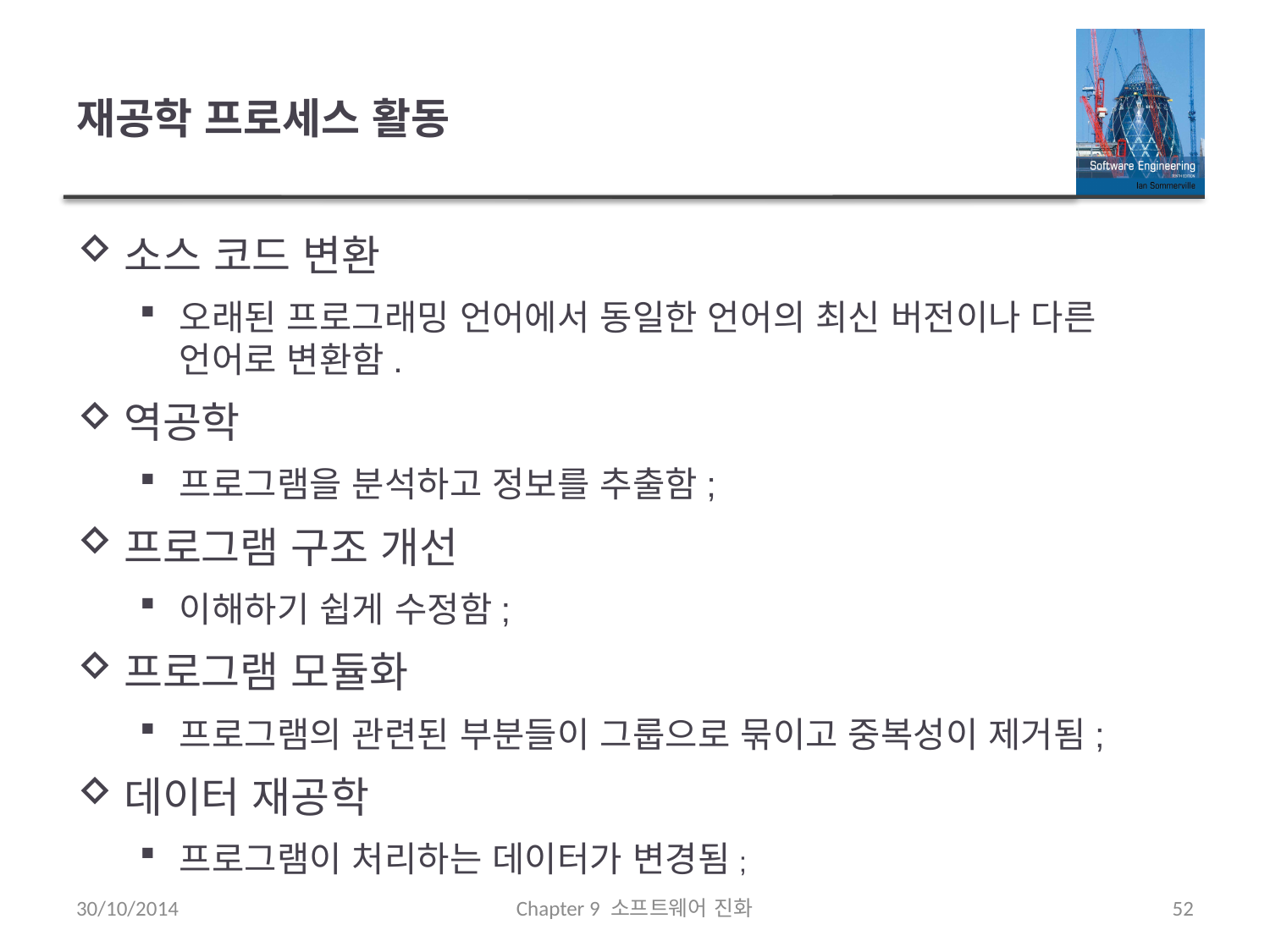

# 재공학 프로세스 활동
소스 코드 변환
오래된 프로그래밍 언어에서 동일한 언어의 최신 버전이나 다른 언어로 변환함.
역공학
프로그램을 분석하고 정보를 추출함;
프로그램 구조 개선
이해하기 쉽게 수정함;
프로그램 모듈화
프로그램의 관련된 부분들이 그룹으로 묶이고 중복성이 제거됨;
데이터 재공학
프로그램이 처리하는 데이터가 변경됨;
30/10/2014
Chapter 9 소프트웨어 진화
52